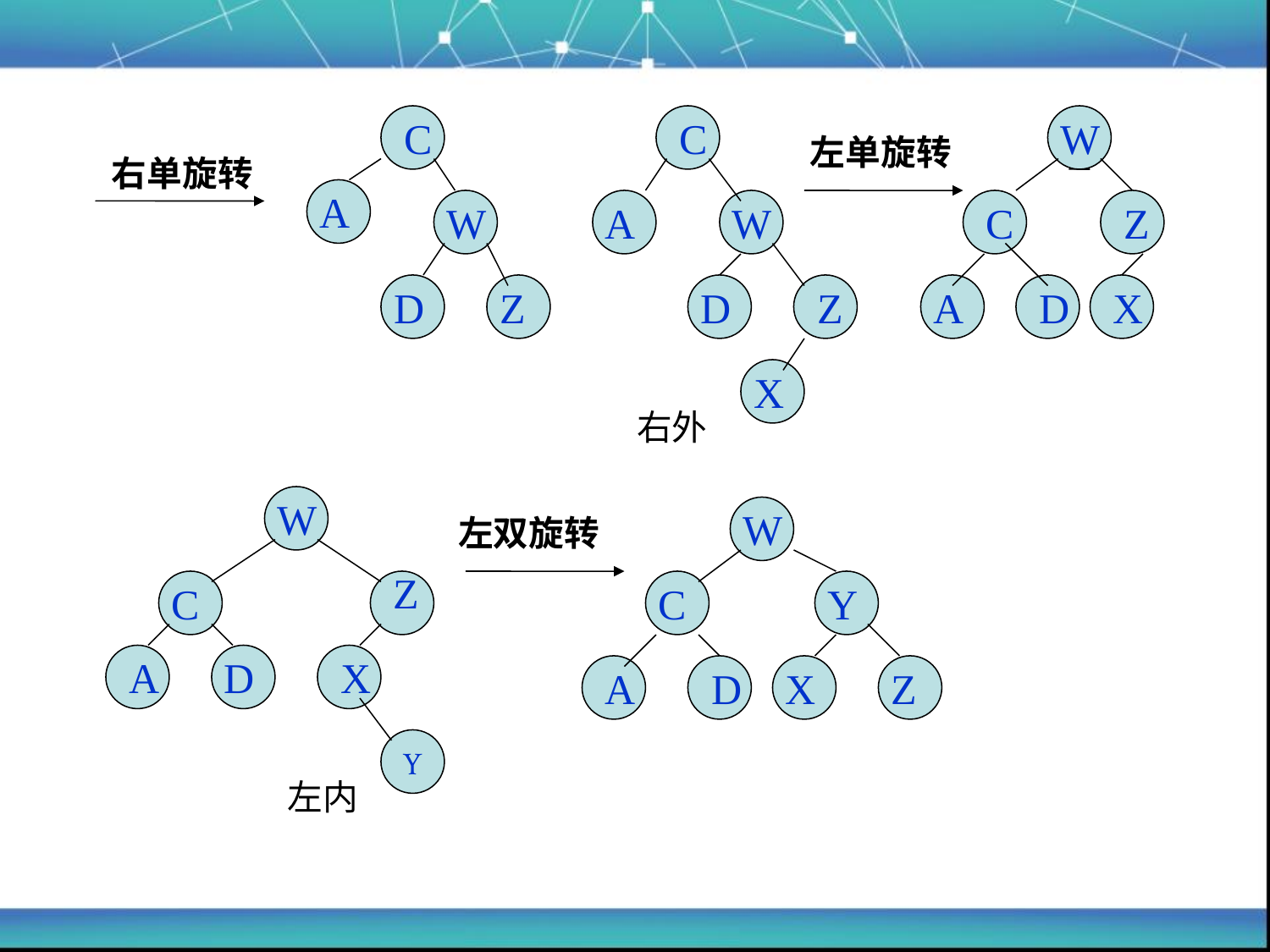

C
右单旋转

A

W

D

Z

C

W
左单旋转

A

W

C

Z

D

Z

A

D

X

X
右外

W

W
左双旋转

Z

C

C

Y

A

D

X

A

D

X

Z

Y
左内